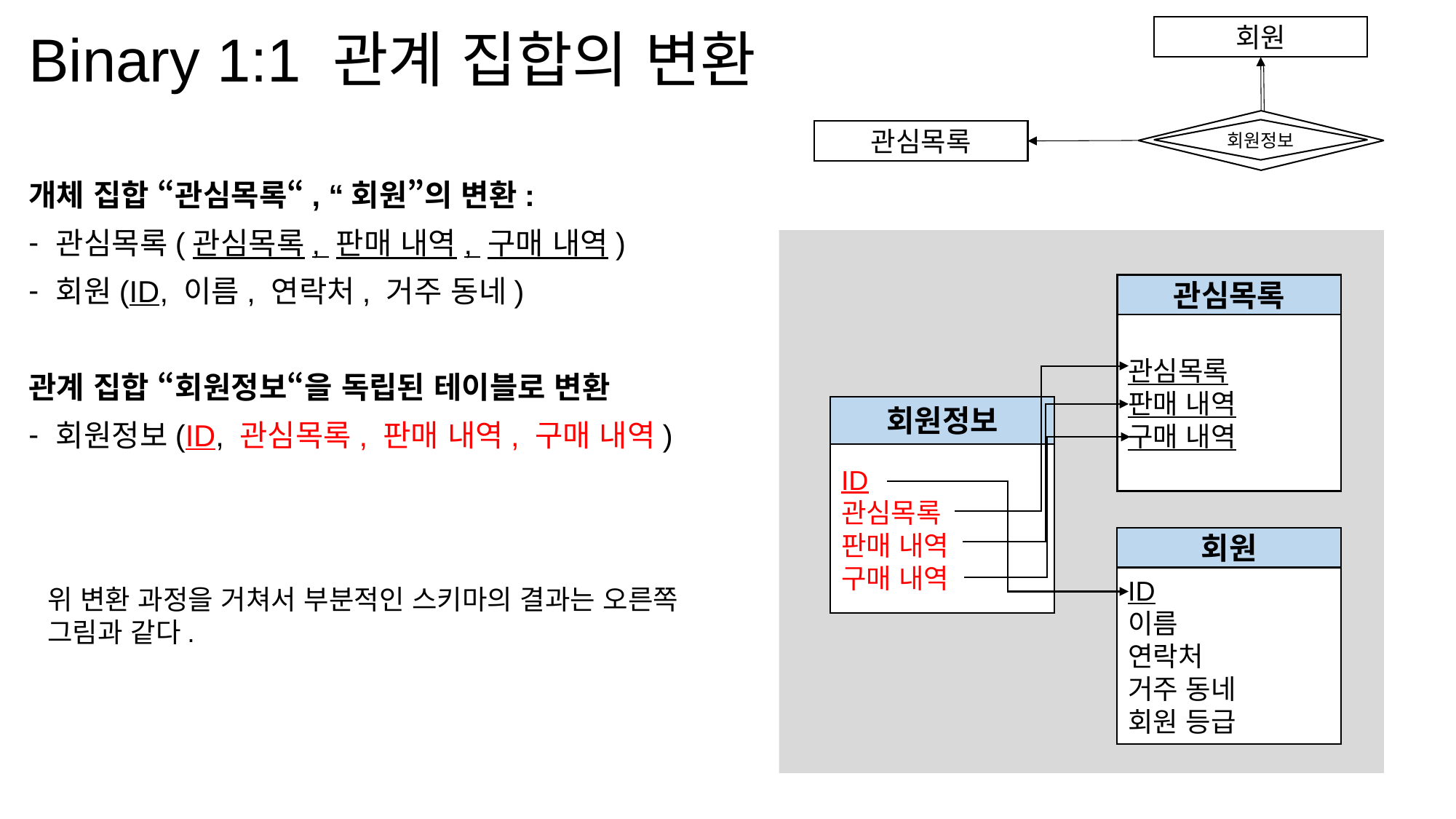

Binary 1:1 관계 집합의 변환
회원

회원정보
관심목록
개체 집합 “관심목록“, “회원”의 변환:
관심목록(관심목록, 판매 내역, 구매 내역)
회원(ID, 이름, 연락처, 거주 동네)

관계 집합 “회원정보“을 독립된 테이블로 변환
회원정보(ID, 관심목록, 판매 내역, 구매 내역)

관심목록
관심목록
판매 내역
구매 내역
회원정보
ID
관심목록
판매 내역
구매 내역
회원
ID
이름
연락처
거주 동네
회원 등급
위 변환 과정을 거쳐서 부분적인 스키마의 결과는 오른쪽 그림과 같다.